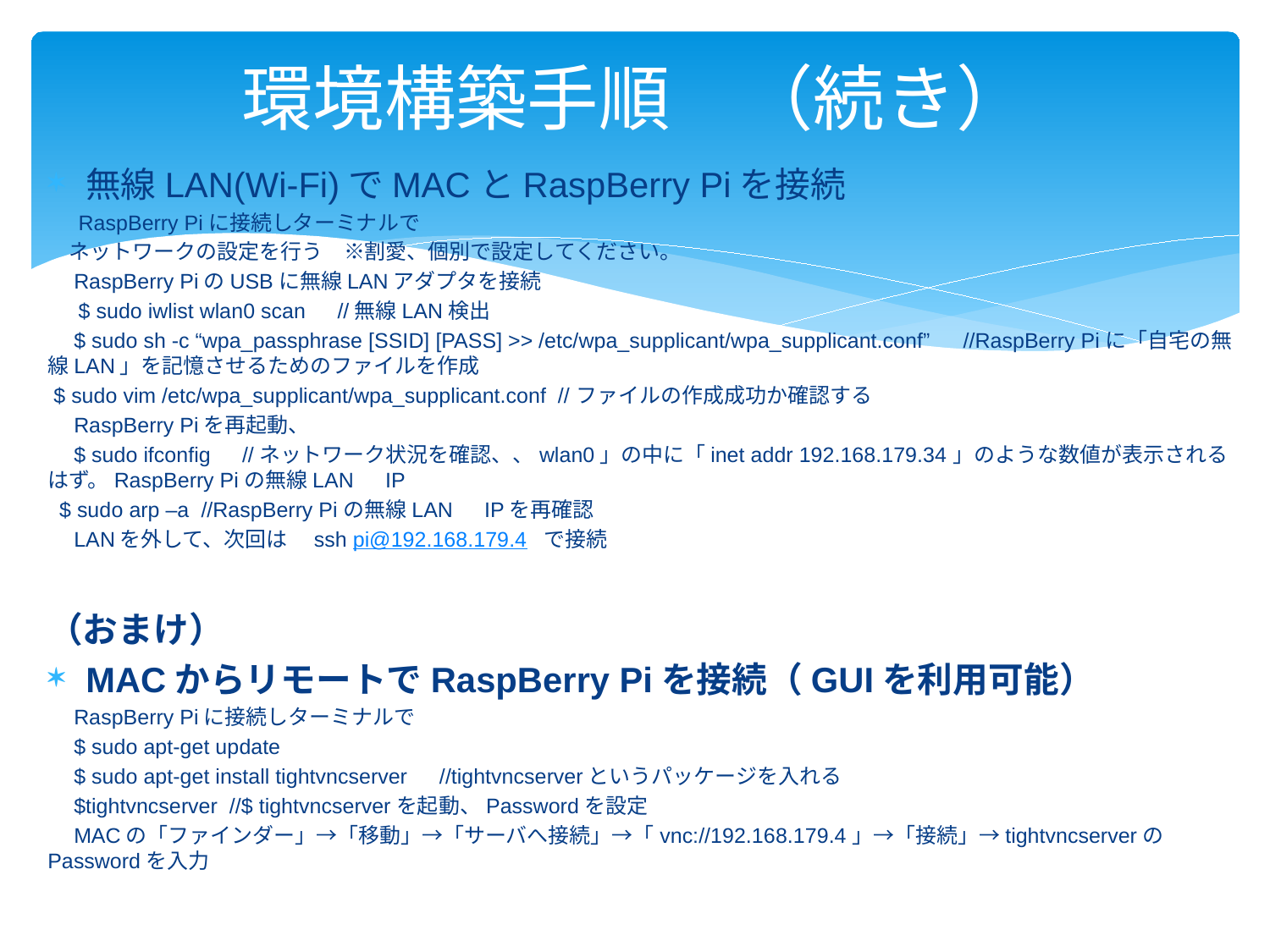

# 環境構築手順　（続き）
無線LAN(Wi-Fi)でMACとRaspBerry Piを接続
　 RaspBerry Piに接続しターミナルで
　ネットワークの設定を行う　※割愛、個別で設定してください。
　RaspBerry PiのUSBに無線LANアダプタを接続
　 $ sudo iwlist wlan0 scan　//無線LAN検出
　$ sudo sh -c “wpa_passphrase [SSID] [PASS] >> /etc/wpa_supplicant/wpa_supplicant.conf”　//RaspBerry Piに「自宅の無線LAN」を記憶させるためのファイルを作成
 $ sudo vim /etc/wpa_supplicant/wpa_supplicant.conf  //ファイルの作成成功か確認する
　RaspBerry Piを再起動、
　$ sudo ifconfig　//ネットワーク状況を確認、、wlan0」の中に「inet addr 192.168.179.34」のような数値が表示されるはず。RaspBerry Piの無線LAN　IP
  $ sudo arp –a  //RaspBerry Piの無線LAN　IPを再確認
　LANを外して、次回は　ssh pi@192.168.179.4  で接続

（おまけ）
MACからリモートでRaspBerry Piを接続（GUIを利用可能）
　RaspBerry Piに接続しターミナルで
　$ sudo apt-get update
　$ sudo apt-get install tightvncserver　//tightvncserverというパッケージを入れる
　$tightvncserver  //$ tightvncserverを起動、Passwordを設定
　MACの「ファインダー」→「移動」→「サーバへ接続」→「vnc://192.168.179.4」→「接続」→tightvncserverのPasswordを入力